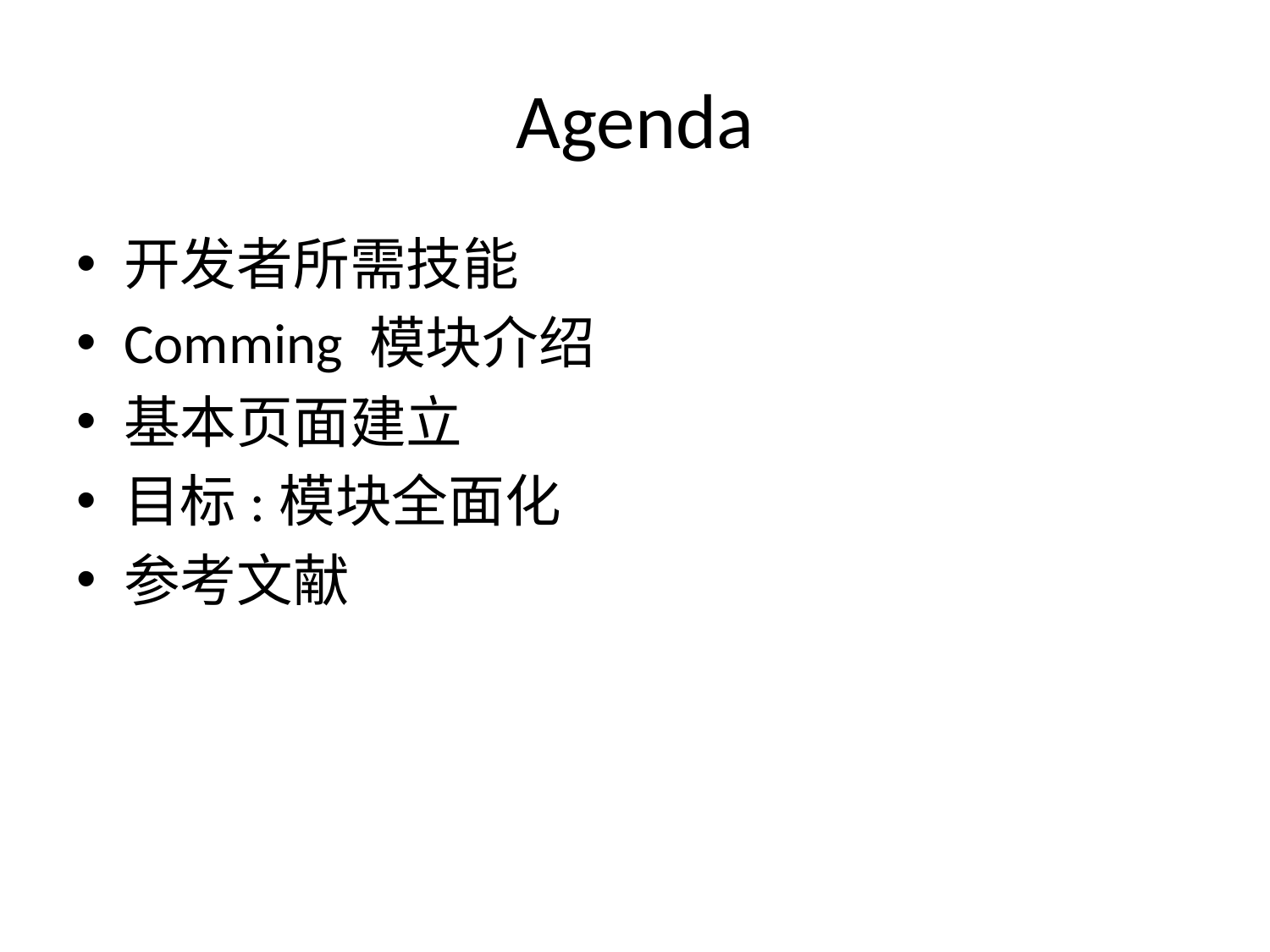

# Agenda
开发者所需技能
Comming 模块介绍
基本页面建立
目标:模块全面化
参考文献